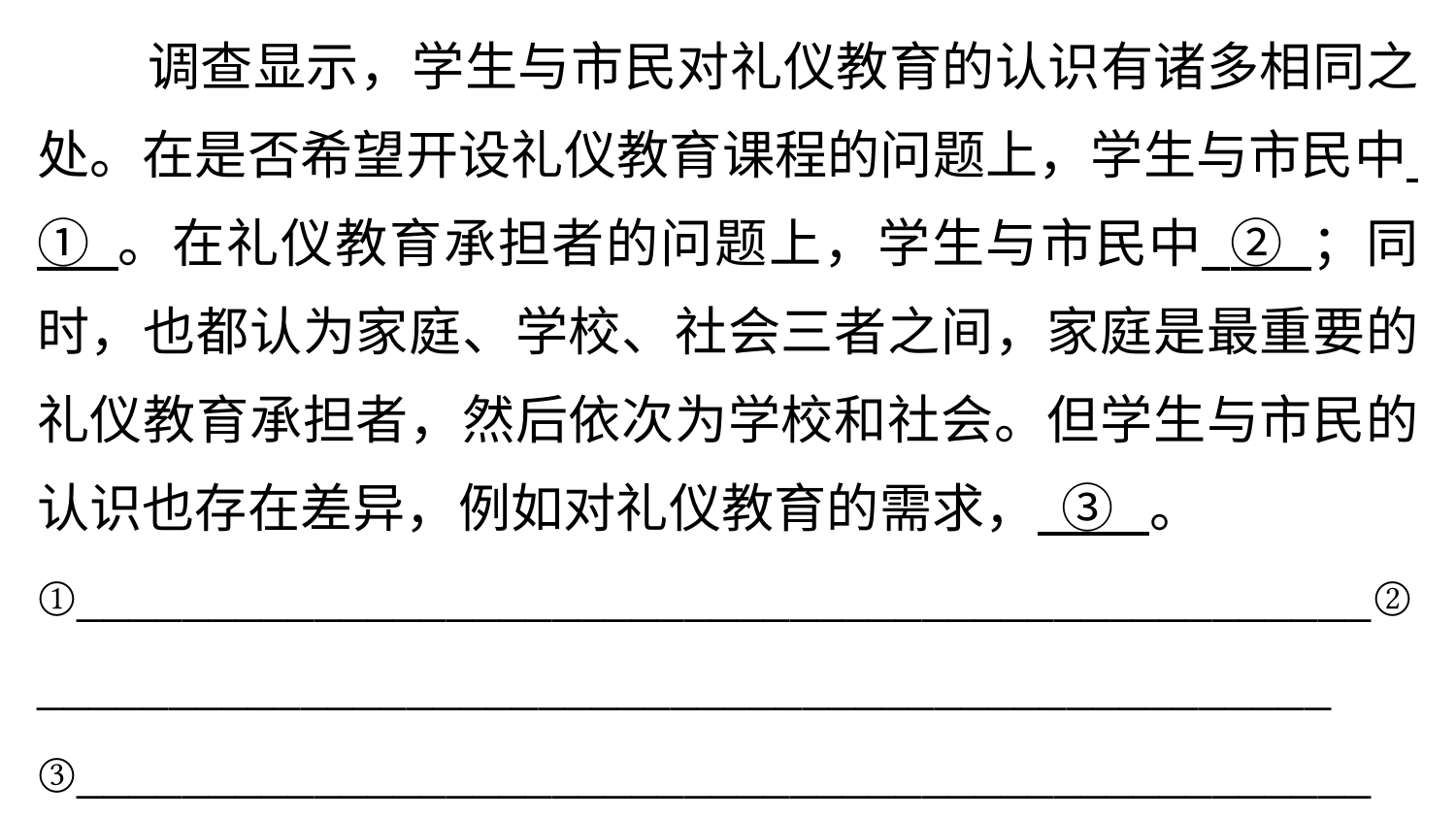

调查显示，学生与市民对礼仪教育的认识有诸多相同之处。在是否希望开设礼仪教育课程的问题上，学生与市民中  ①  。在礼仪教育承担者的问题上，学生与市民中  ②  ；同时，也都认为家庭、学校、社会三者之间，家庭是最重要的礼仪教育承担者，然后依次为学校和社会。但学生与市民的认识也存在差异，例如对礼仪教育的需求，  ③   。
①_________________________________________________②_________________________________________________
③_________________________________________________